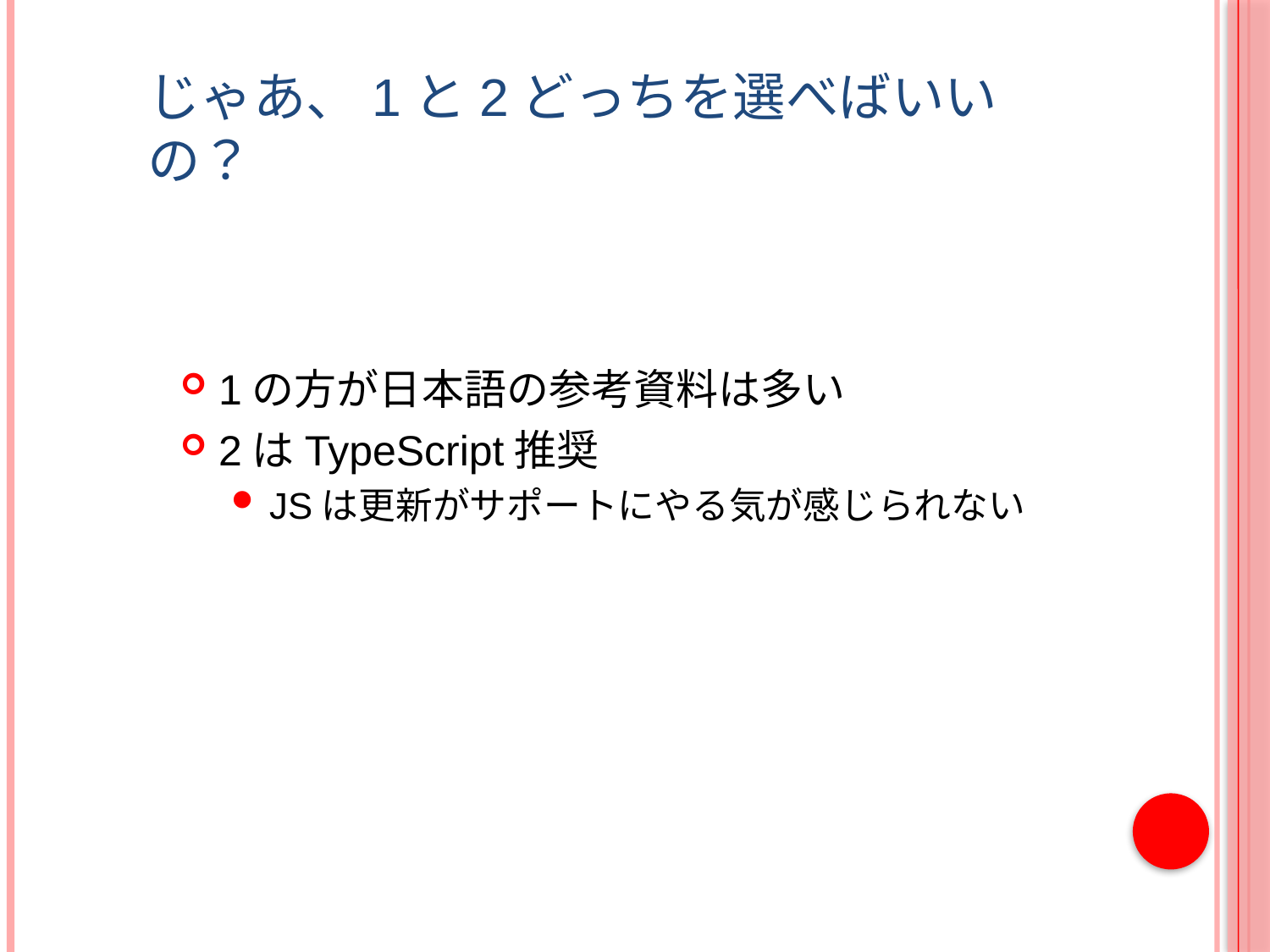

# じゃあ、1と2どっちを選べばいいの？
1の方が日本語の参考資料は多い
2はTypeScript推奨
JSは更新がサポートにやる気が感じられない